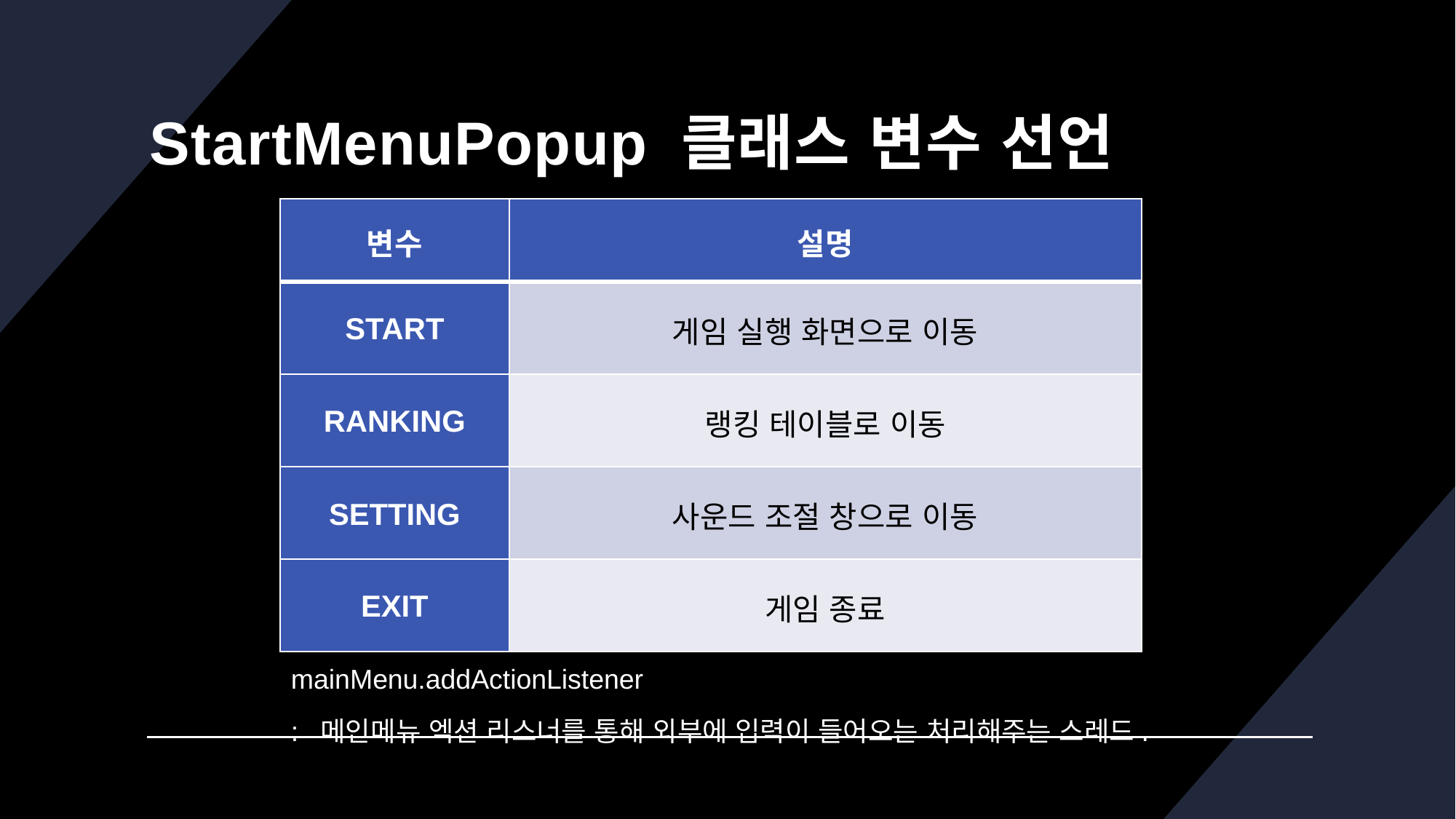

# StartMenuPopup 클래스 변수 선언
| 변수 | 설명 |
| --- | --- |
| START | 게임 실행 화면으로 이동 |
| RANKING | 랭킹 테이블로 이동 |
| SETTING | 사운드 조절 창으로 이동 |
| EXIT | 게임 종료 |
mainMenu.addActionListener
:  메인메뉴 엑션 리스너를 통해 외부에 입력이 들어오는 처리해주는 스레드.